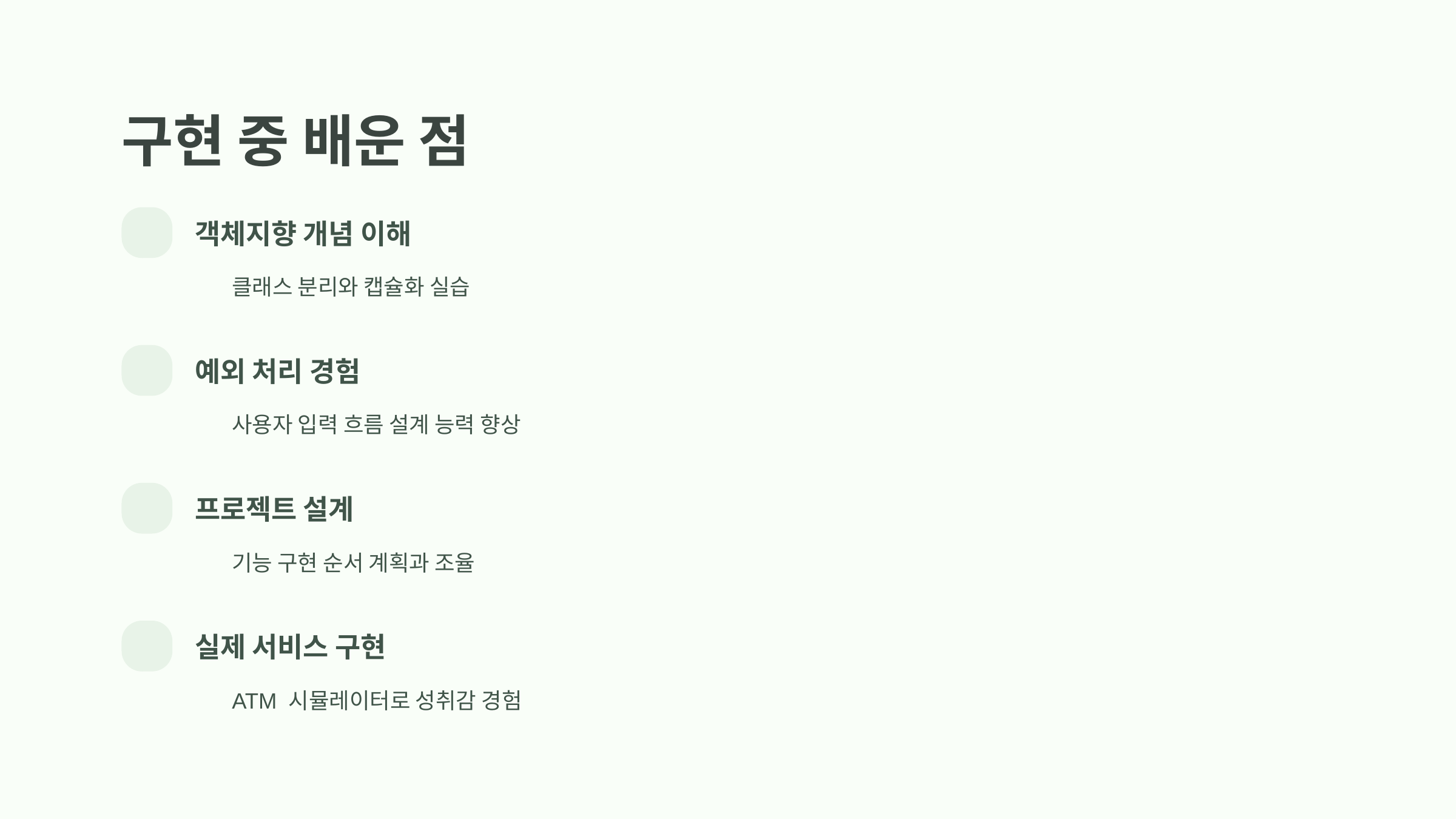

구현 중 배운 점

객체지향 개념 이해
클래스 분리와 캡슐화 실습

예외 처리 경험
사용자 입력 흐름 설계 능력 향상

프로젝트 설계
기능 구현 순서 계획과 조율

실제 서비스 구현
ATM 시뮬레이터로 성취감 경험